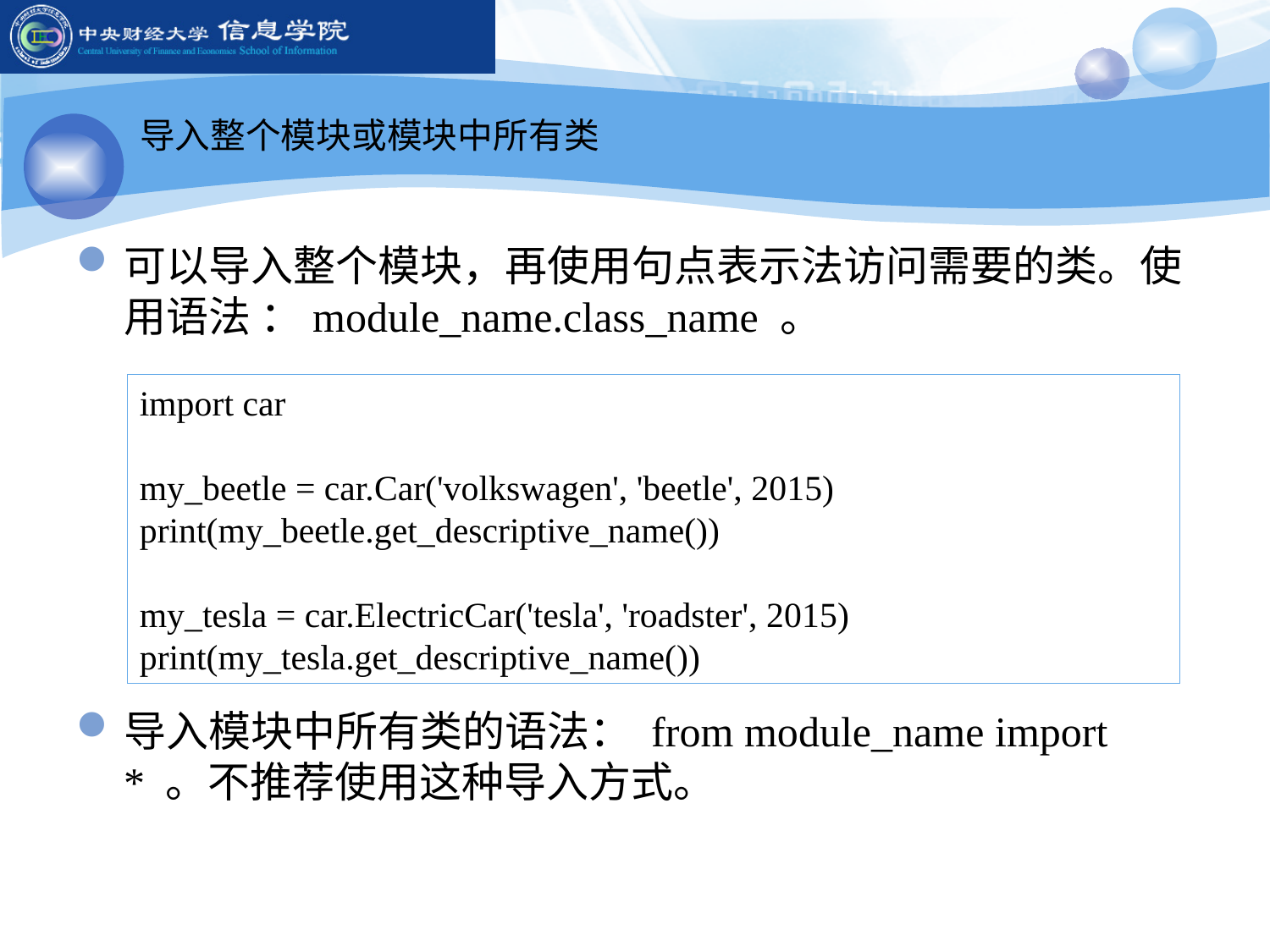

导入整个模块或模块中所有类
可以导入整个模块，再使用句点表示法访问需要的类。使用语法 ：module_name.class_name 。

导入模块中所有类的语法： from module_name import * 。不推荐使用这种导入方式。
import car

my_beetle = car.Car('volkswagen', 'beetle', 2015)
print(my_beetle.get_descriptive_name())

my_tesla = car.ElectricCar('tesla', 'roadster', 2015)
print(my_tesla.get_descriptive_name())